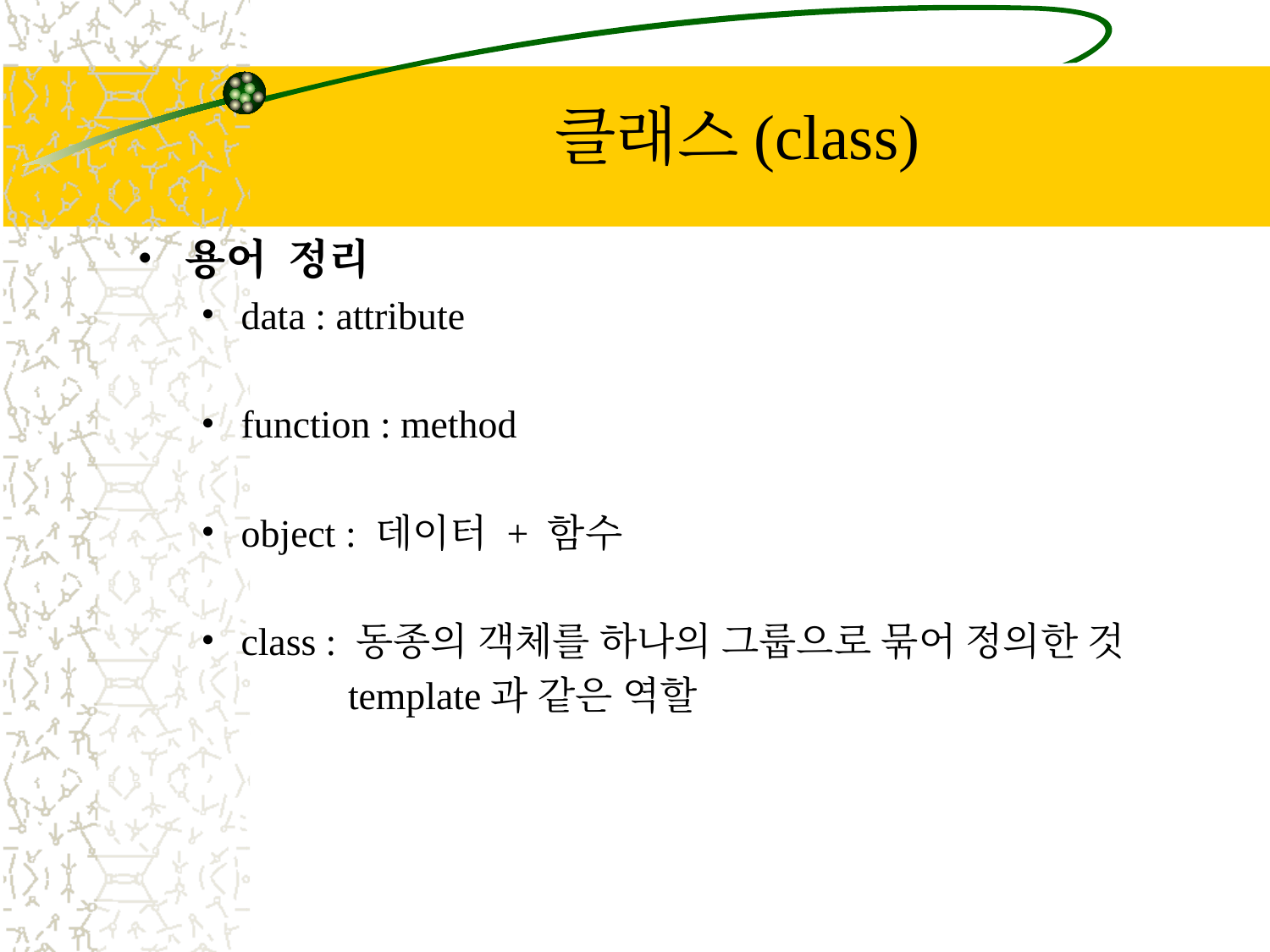

# 클래스(class)
용어  정리
data : attribute

function : method

object : 데이터 + 함수

class : 동종의 객체를 하나의 그룹으로 묶어 정의한 것
	           template과 같은 역할